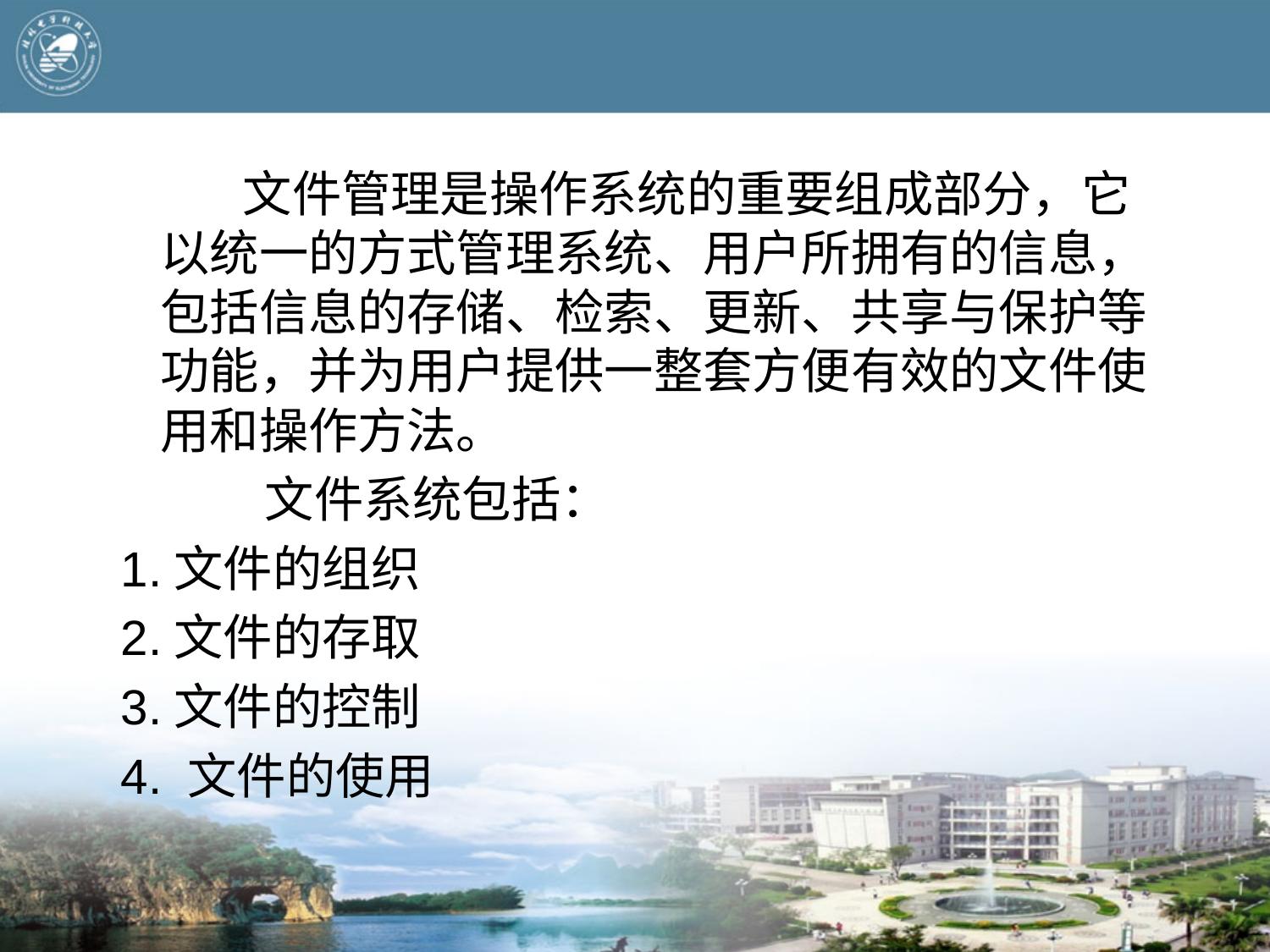

文件管理是操作系统的重要组成部分，它以统一的方式管理系统、用户所拥有的信息，包括信息的存储、检索、更新、共享与保护等功能，并为用户提供一整套方便有效的文件使用和操作方法。
            文件系统包括：
1.文件的组织
2.文件的存取
3.文件的控制
4. 文件的使用